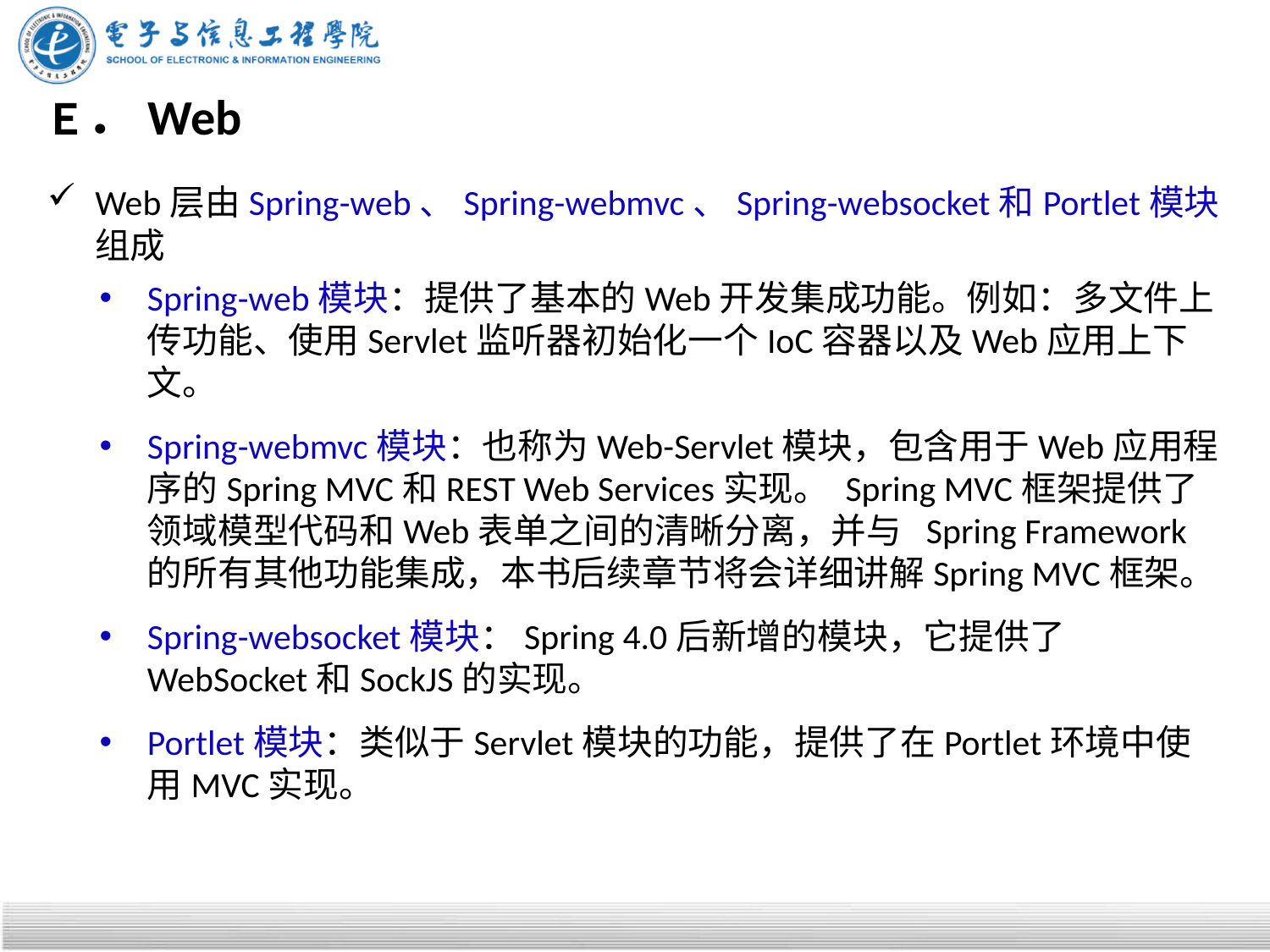

# Ｅ．Web
Web层由Spring-web、Spring-webmvc、Spring-websocket和Portlet模块组成
Spring-web模块：提供了基本的Web开发集成功能。例如：多文件上传功能、使用Servlet监听器初始化一个IoC容器以及Web应用上下文。
Spring-webmvc模块：也称为Web-Servlet模块，包含用于Web应用程序的Spring MVC和REST Web Services实现。 Spring MVC框架提供了领域模型代码和Web表单之间的清晰分离，并与  Spring Framework的所有其他功能集成，本书后续章节将会详细讲解Spring MVC框架。
Spring-websocket模块：Spring 4.0后新增的模块，它提供了WebSocket和SockJS的实现。
Portlet模块：类似于Servlet模块的功能，提供了在Portlet环境中使用MVC实现。